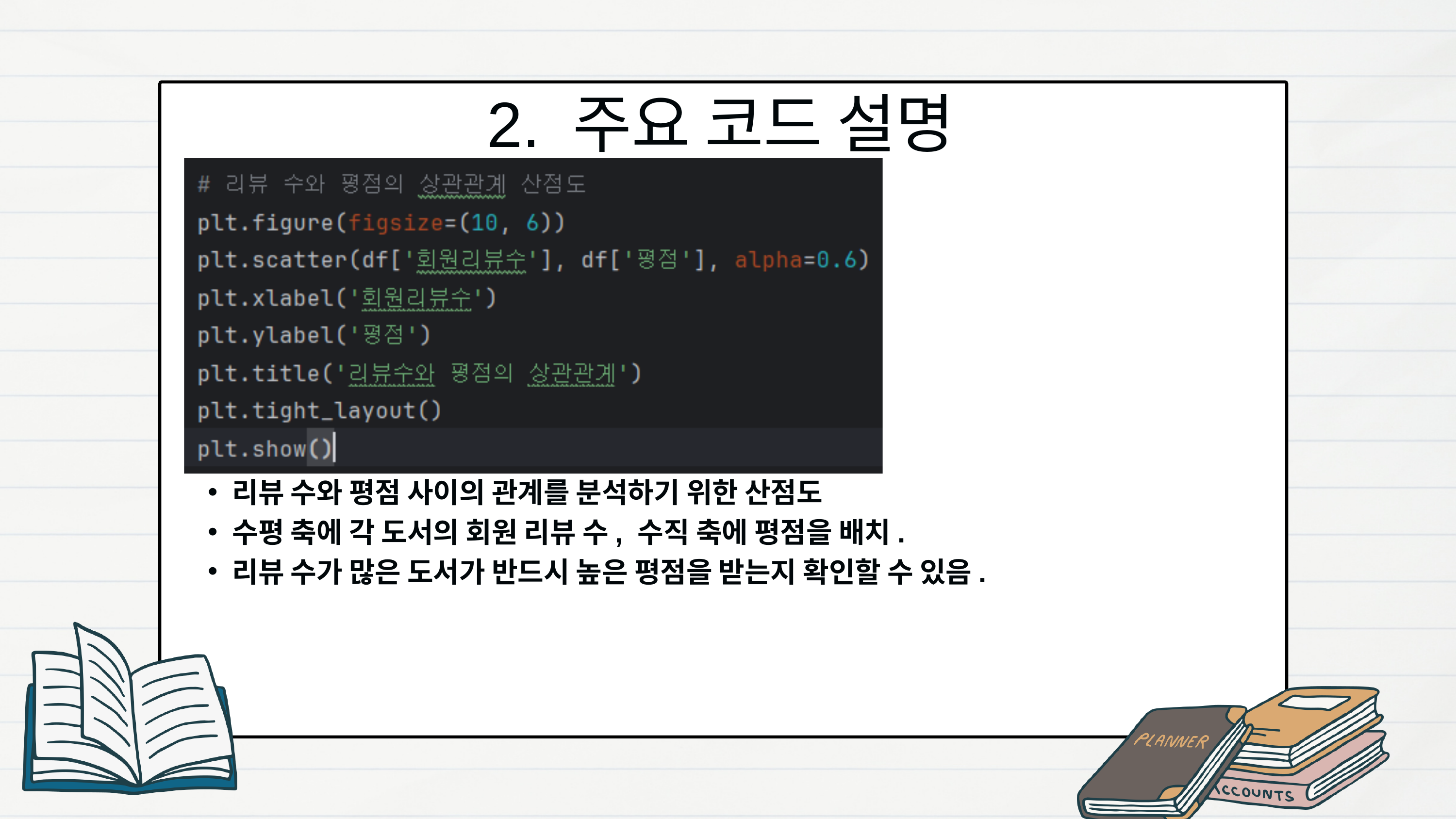

2. 주요 코드 설명

리뷰 수와 평점 사이의 관계를 분석하기 위한 산점도
수평 축에 각 도서의 회원 리뷰 수, 수직 축에 평점을 배치.
리뷰 수가 많은 도서가 반드시 높은 평점을 받는지 확인할 수 있음.